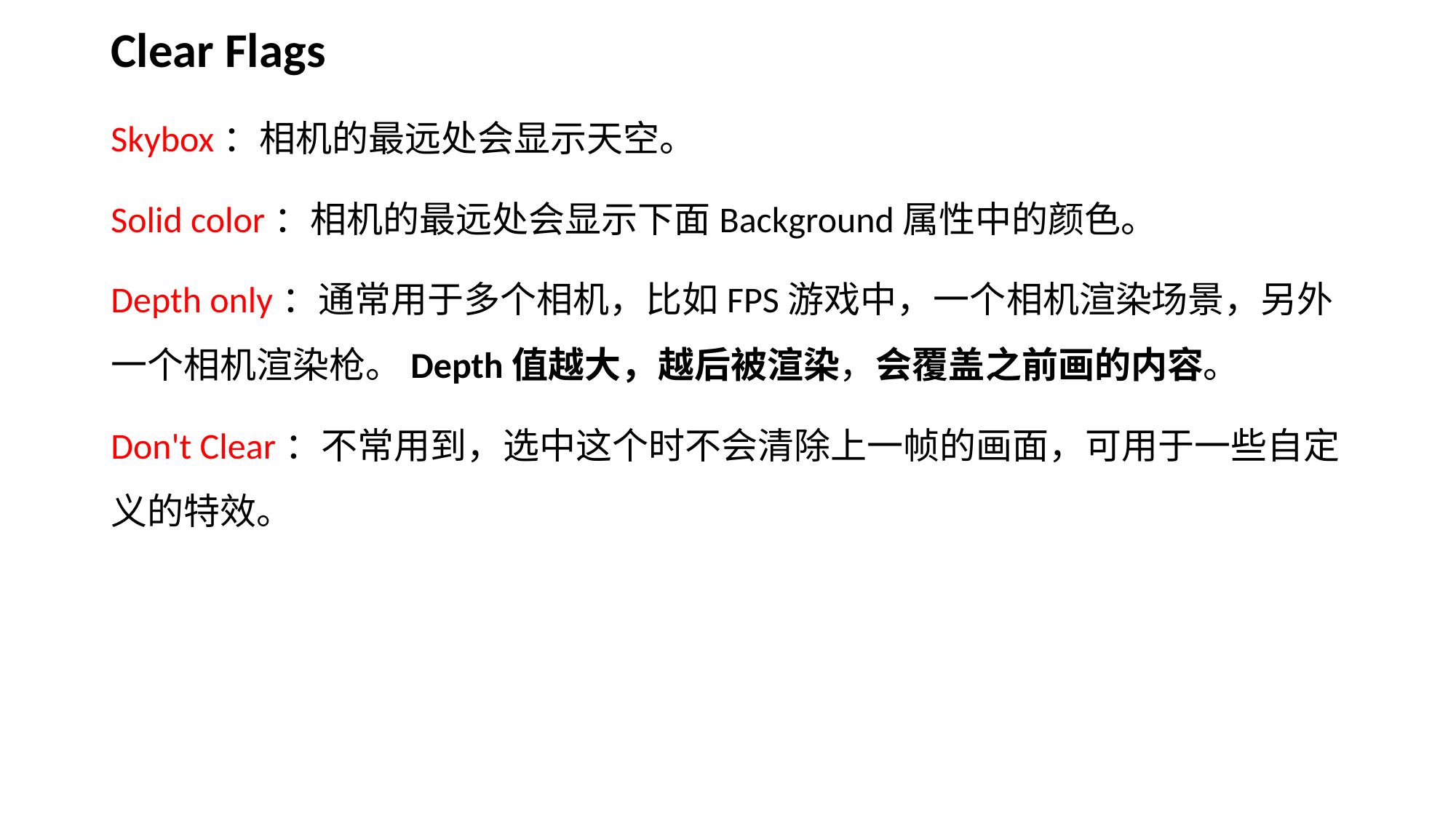

Clear Flags
Skybox：相机的最远处会显示天空。
Solid color：相机的最远处会显示下面Background属性中的颜色。
Depth only：通常用于多个相机，比如FPS游戏中，一个相机渲染场景，另外一个相机渲染枪。Depth值越大，越后被渲染，会覆盖之前画的内容。
Don't Clear：不常用到，选中这个时不会清除上一帧的画面，可用于一些自定义的特效。